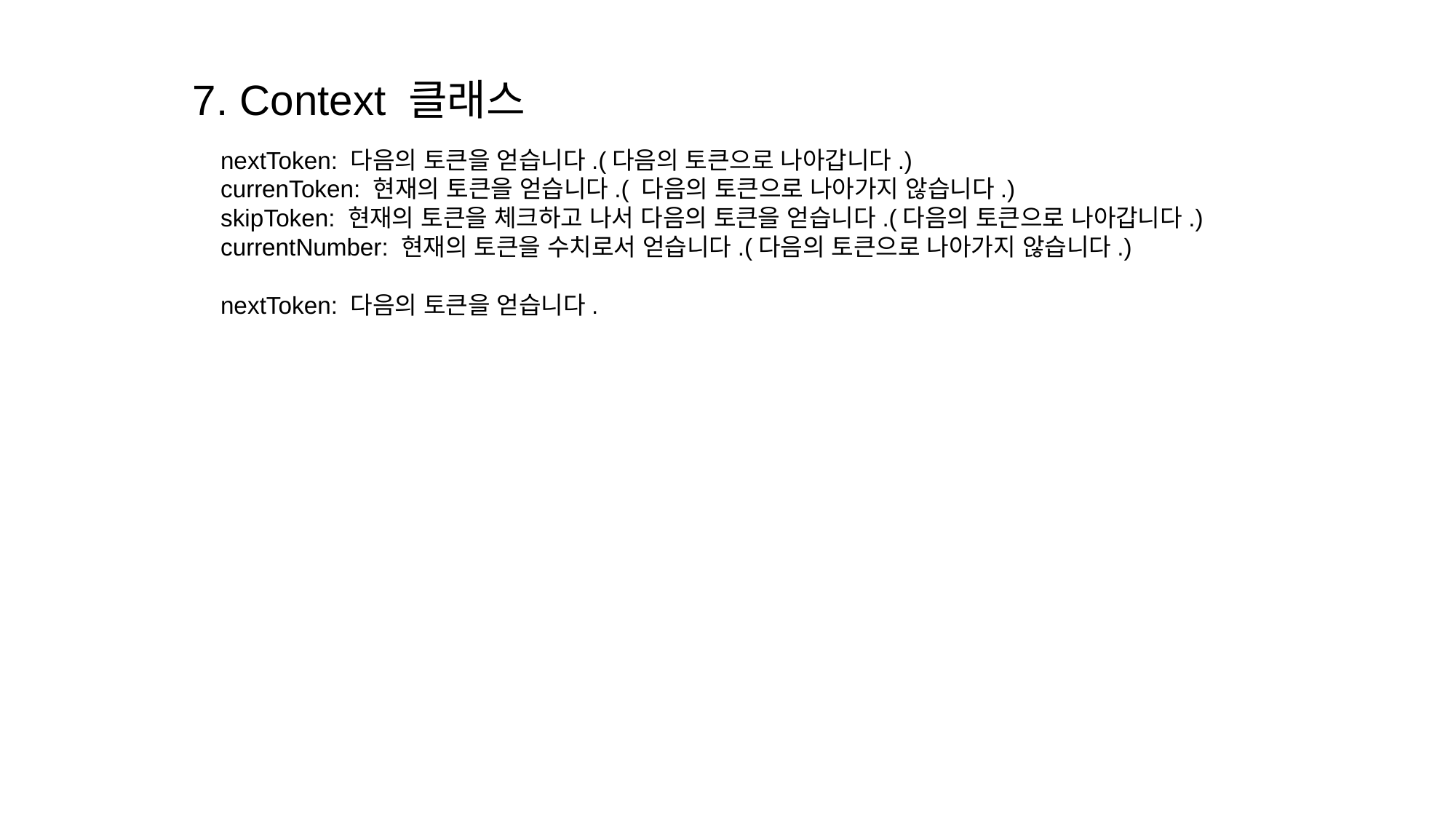

7. Context 클래스
nextToken: 다음의 토큰을 얻습니다.(다음의 토큰으로 나아갑니다.)
currenToken: 현재의 토큰을 얻습니다.( 다음의 토큰으로 나아가지 않습니다.)
skipToken: 현재의 토큰을 체크하고 나서 다음의 토큰을 얻습니다.(다음의 토큰으로 나아갑니다.)
currentNumber: 현재의 토큰을 수치로서 얻습니다.(다음의 토큰으로 나아가지 않습니다.)

nextToken: 다음의 토큰을 얻습니다.